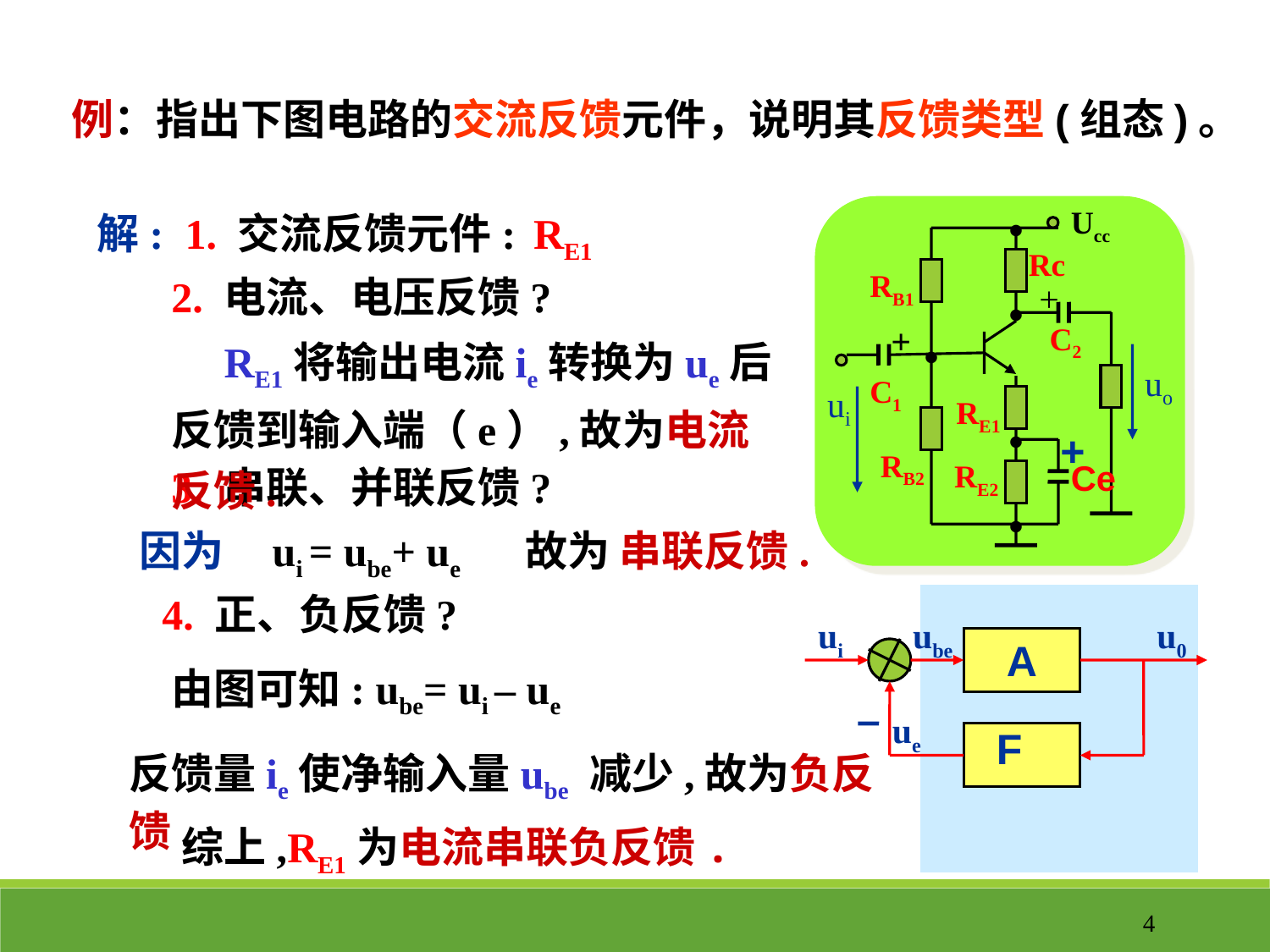

例：指出下图电路的交流反馈元件，说明其反馈类型(组态)。

•
Ucc

Rc

RB1

+
•

+

C2

•

uo
C1

ui

RE1

•
+
RB2

RE2
Ce

•

解:  1. 交流反馈元件:
RE1
2. 电流、电压反馈?
     RE1将输出电流ie转换为ue后反馈到输入端（e）,故为电流反馈.
3. 串联、并联反馈?
因为    ui = ube+ ue      故为 串联反馈.
4. 正、负反馈?

ui
ube
u0

A

ue
 F

ube

ui
ue

由图可知: ube= ui – ue
反馈量ie使净输入量ube 减少,故为负反馈.
综上,RE1为电流串联负反馈.
4